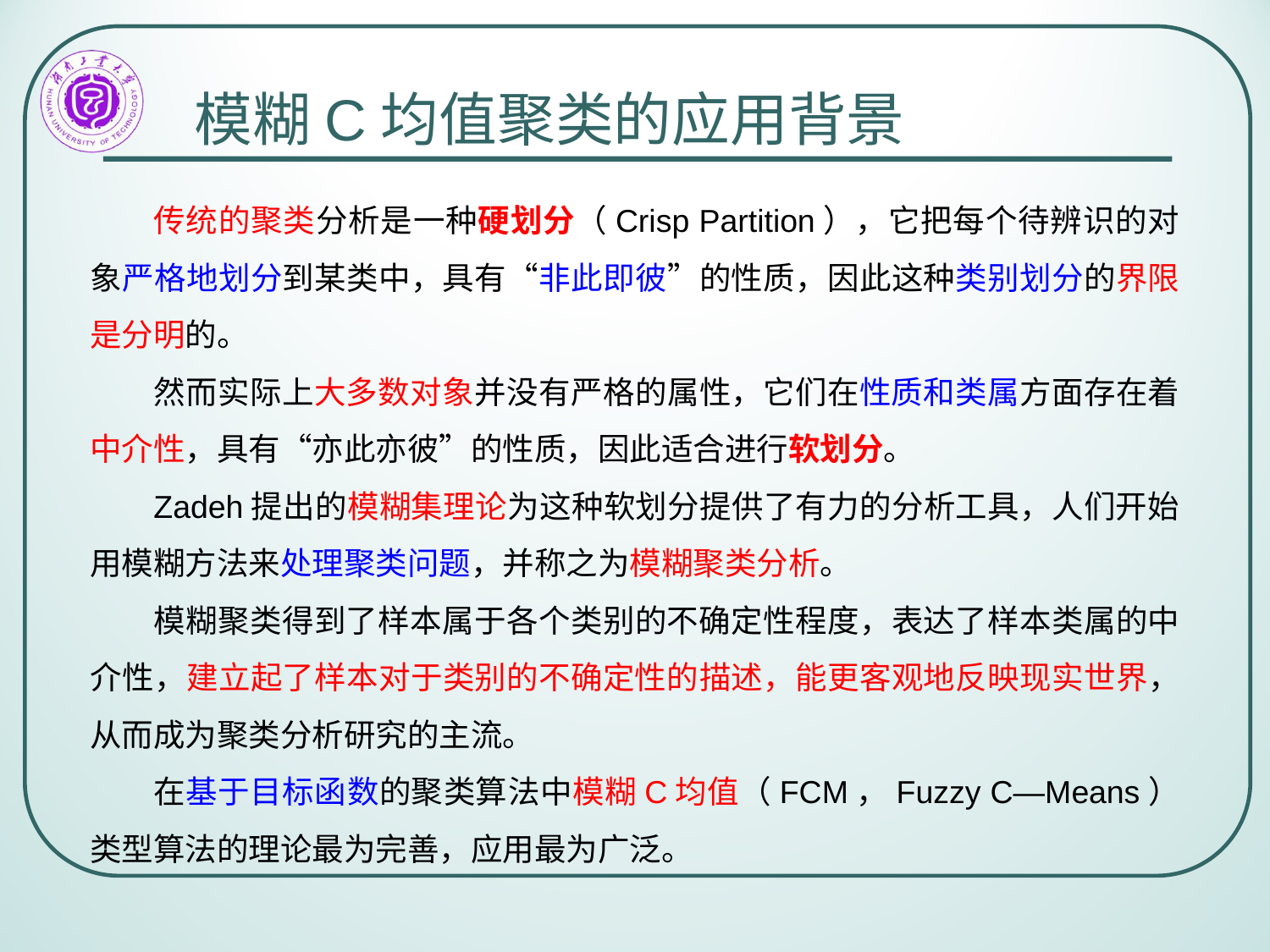

模糊C均值聚类的应用背景
传统的聚类分析是一种硬划分（Crisp Partition），它把每个待辨识的对象严格地划分到某类中，具有“非此即彼”的性质，因此这种类别划分的界限是分明的。
然而实际上大多数对象并没有严格的属性，它们在性质和类属方面存在着中介性，具有“亦此亦彼”的性质，因此适合进行软划分。
Zadeh提出的模糊集理论为这种软划分提供了有力的分析工具，人们开始用模糊方法来处理聚类问题，并称之为模糊聚类分析。
模糊聚类得到了样本属于各个类别的不确定性程度，表达了样本类属的中介性，建立起了样本对于类别的不确定性的描述，能更客观地反映现实世界，从而成为聚类分析研究的主流。
在基于目标函数的聚类算法中模糊C均值（FCM，Fuzzy C—Means）类型算法的理论最为完善，应用最为广泛。